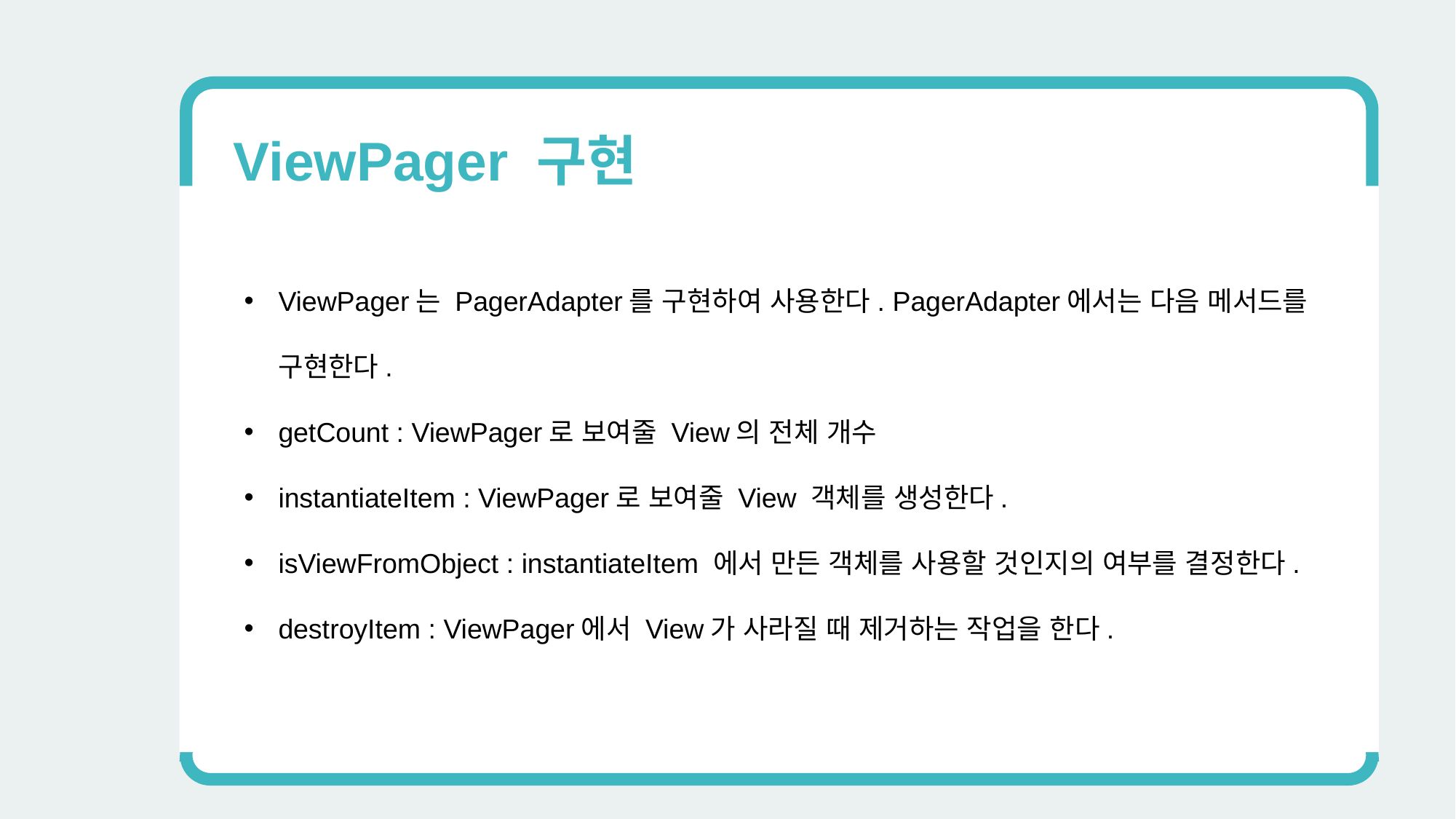

ViewPager 구현

ViewPager는 PagerAdapter를 구현하여 사용한다. PagerAdapter에서는 다음 메서드를 구현한다.
getCount : ViewPager로 보여줄 View의 전체 개수
instantiateItem : ViewPager로 보여줄 View 객체를 생성한다.
isViewFromObject : instantiateItem 에서 만든 객체를 사용할 것인지의 여부를 결정한다.
destroyItem : ViewPager에서 View가 사라질 때 제거하는 작업을 한다.